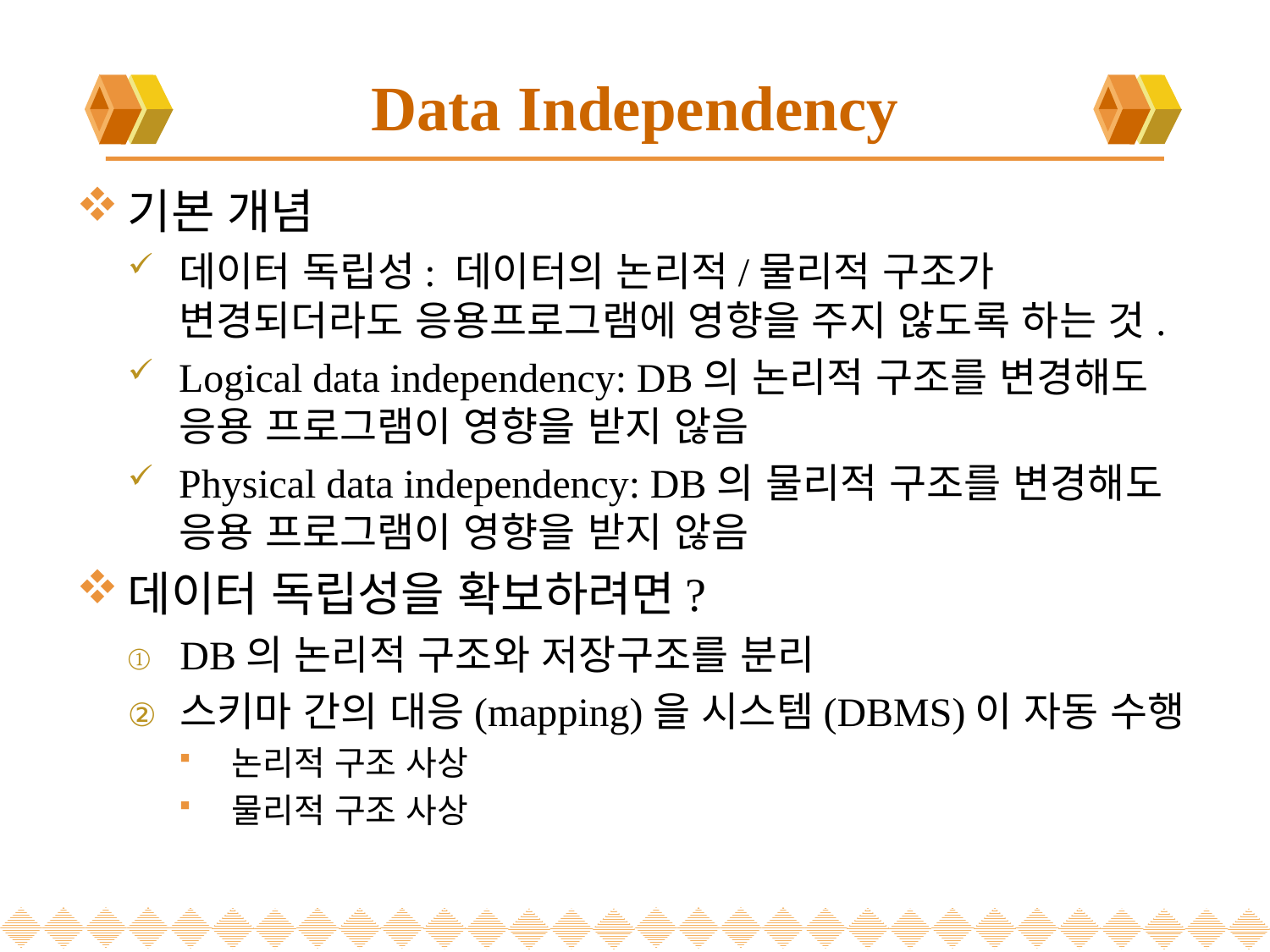

# Data Independency
기본 개념
데이터 독립성: 데이터의 논리적/물리적 구조가 변경되더라도 응용프로그램에 영향을 주지 않도록 하는 것.
Logical data independency: DB의 논리적 구조를 변경해도 응용 프로그램이 영향을 받지 않음
Physical data independency: DB의 물리적 구조를 변경해도 응용 프로그램이 영향을 받지 않음
데이터 독립성을 확보하려면?
DB의 논리적 구조와 저장구조를 분리
스키마 간의 대응(mapping)을 시스템(DBMS)이 자동 수행
논리적 구조 사상
물리적 구조 사상